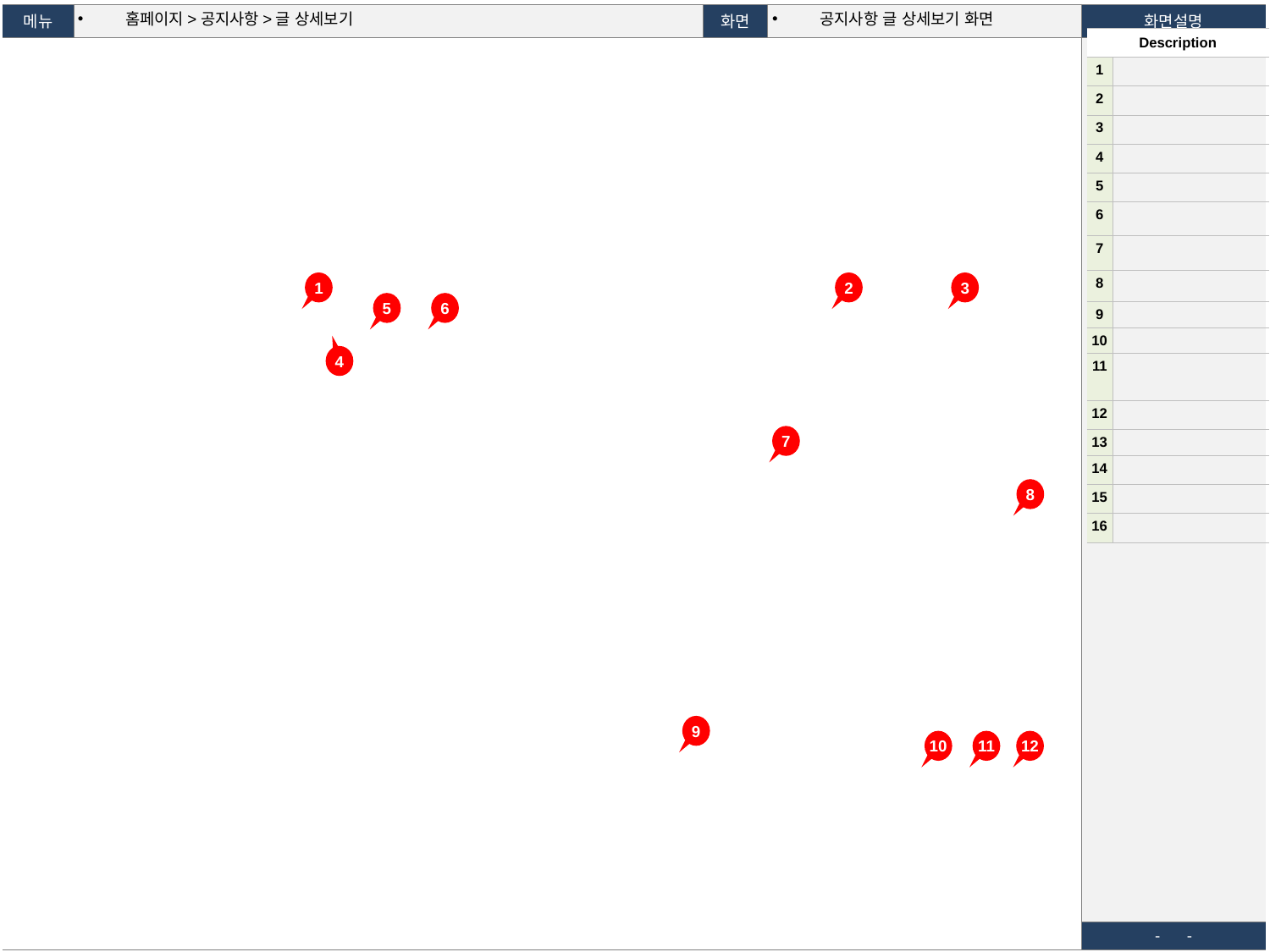

홈페이지>공지사항>글 상세보기
공지사항 글 상세보기 화면
| Description |  |
| --- | --- |
| 1 |  |
| 2 |  |
| 3 |  |
| 4 |  |
| 5 |  |
| 6 |  |
| 7 |  |
| 8 |  |
| 9 |  |
| 10 |  |
| 11 |  |
| 12 |  |
| 13 |  |
| 14 |  |
| 15 |  |
| 16 |  |
1
2
3
5
6
4
7
8
9
10
11
12